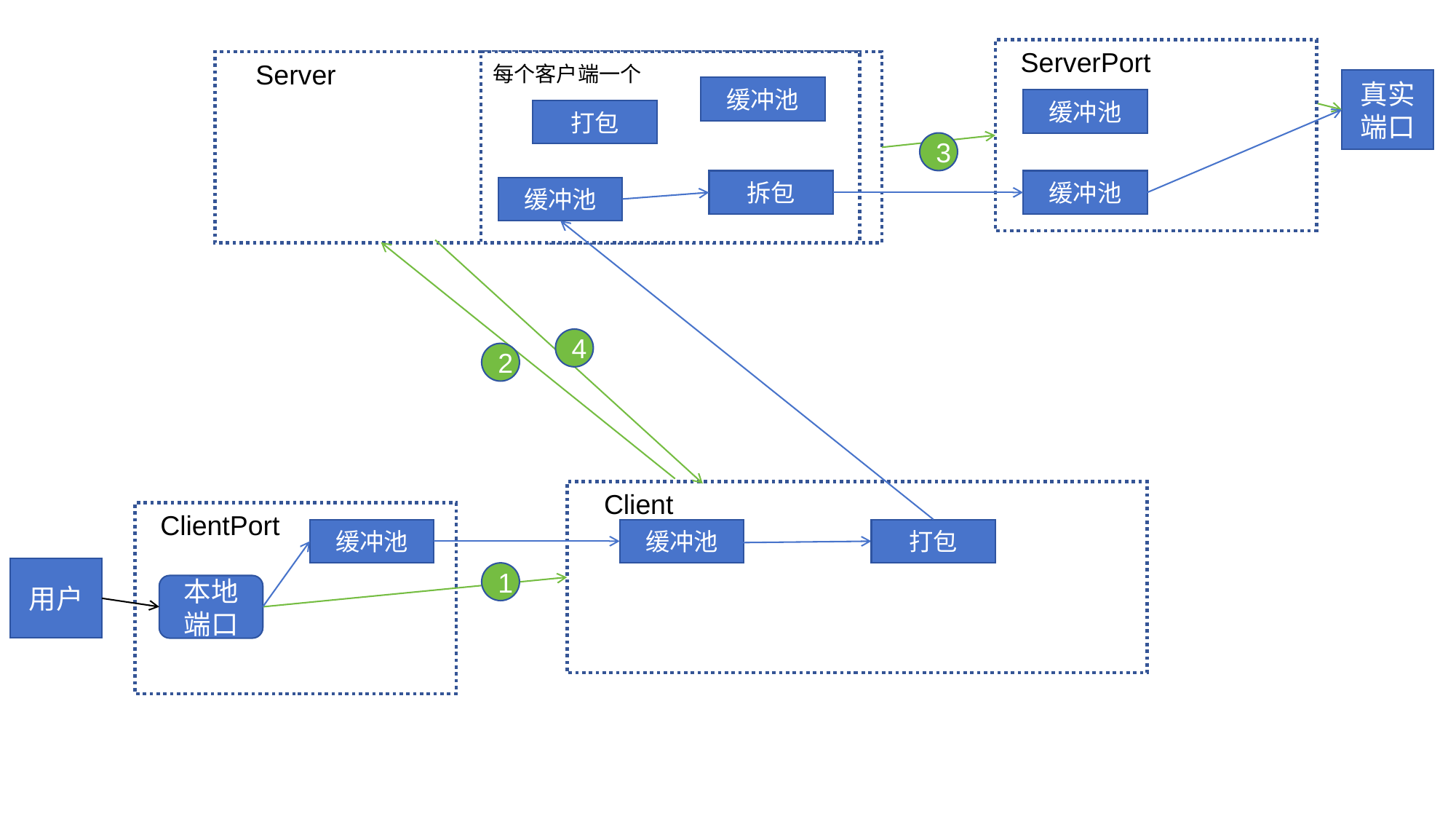

ServerPort

Server

每个客户端一个
真实端口
缓冲池
缓冲池
打包
3
拆包
缓冲池
缓冲池
4
2

Client

ClientPort
缓冲池
缓冲池
打包
用户
1
本地端口